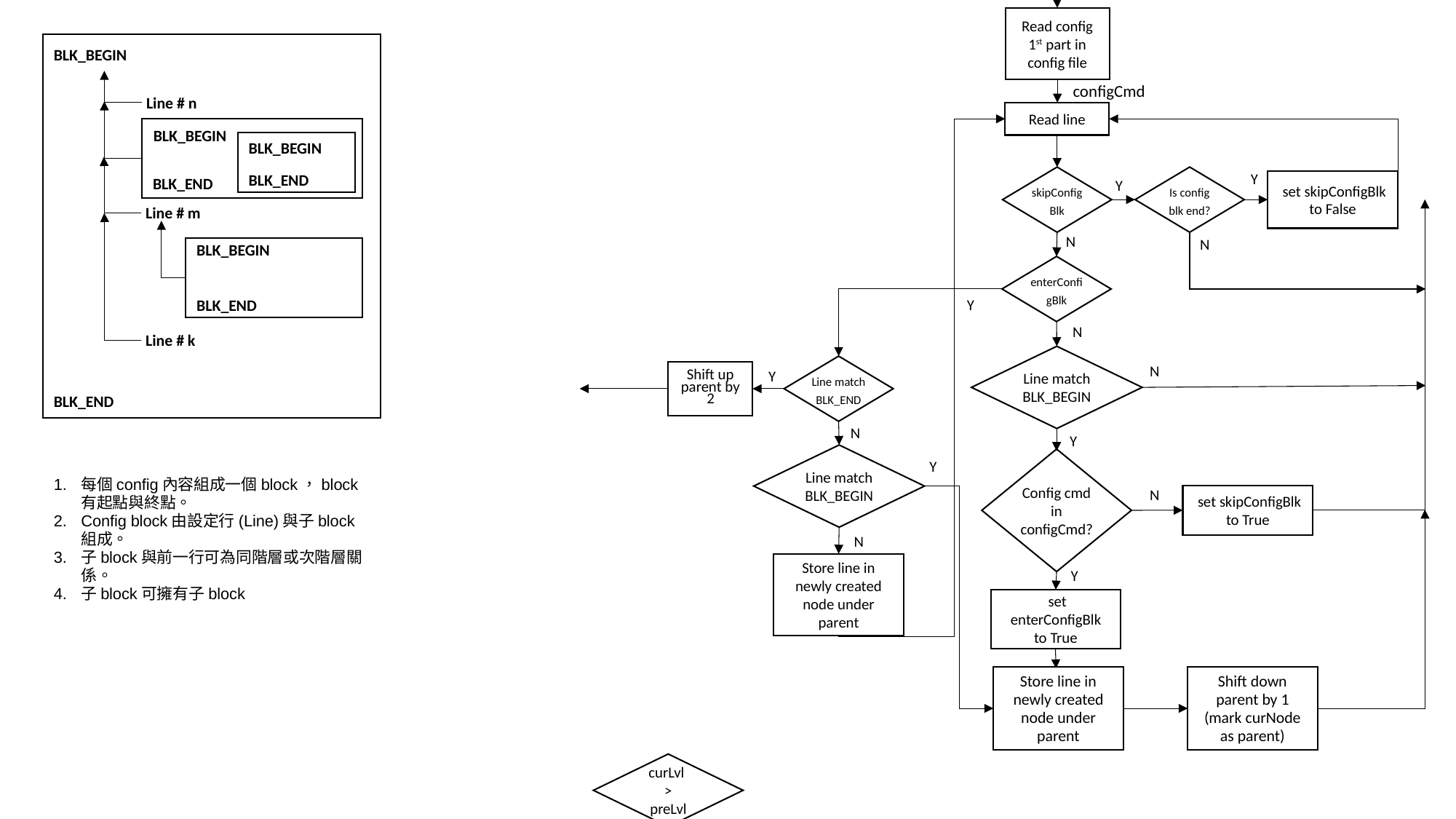

Read config 1st part in config file

BLK_BEGIN

configCmd
Line # n
Read line

BLK_BEGIN
BLK_BEGIN

BLK_END
Y
skipConfigBlk
Is config blk end?
BLK_END
Y
 set skipConfigBlk
to False
Line # m
N
N
BLK_BEGIN

BLK_END
enterConfigBlk
Y
N
Line # k
Line match BLK_BEGIN
Line match BLK_END
N
Y
Shift up parent by 2
BLK_END
N
Y
Line match BLK_BEGIN
Config cmd in configCmd?
Y
每個config內容組成一個block，block有起點與終點。
Config block由設定行(Line)與子block組成。
子block與前一行可為同階層或次階層關係。
子block可擁有子block
N
 set skipConfigBlk to True
N
Store line in newly created node under parent
Y
 set enterConfigBlk
to True
Store line in newly created node under parent
Shift down parent by 1
(mark curNode as parent)
curLvl
>
preLvl